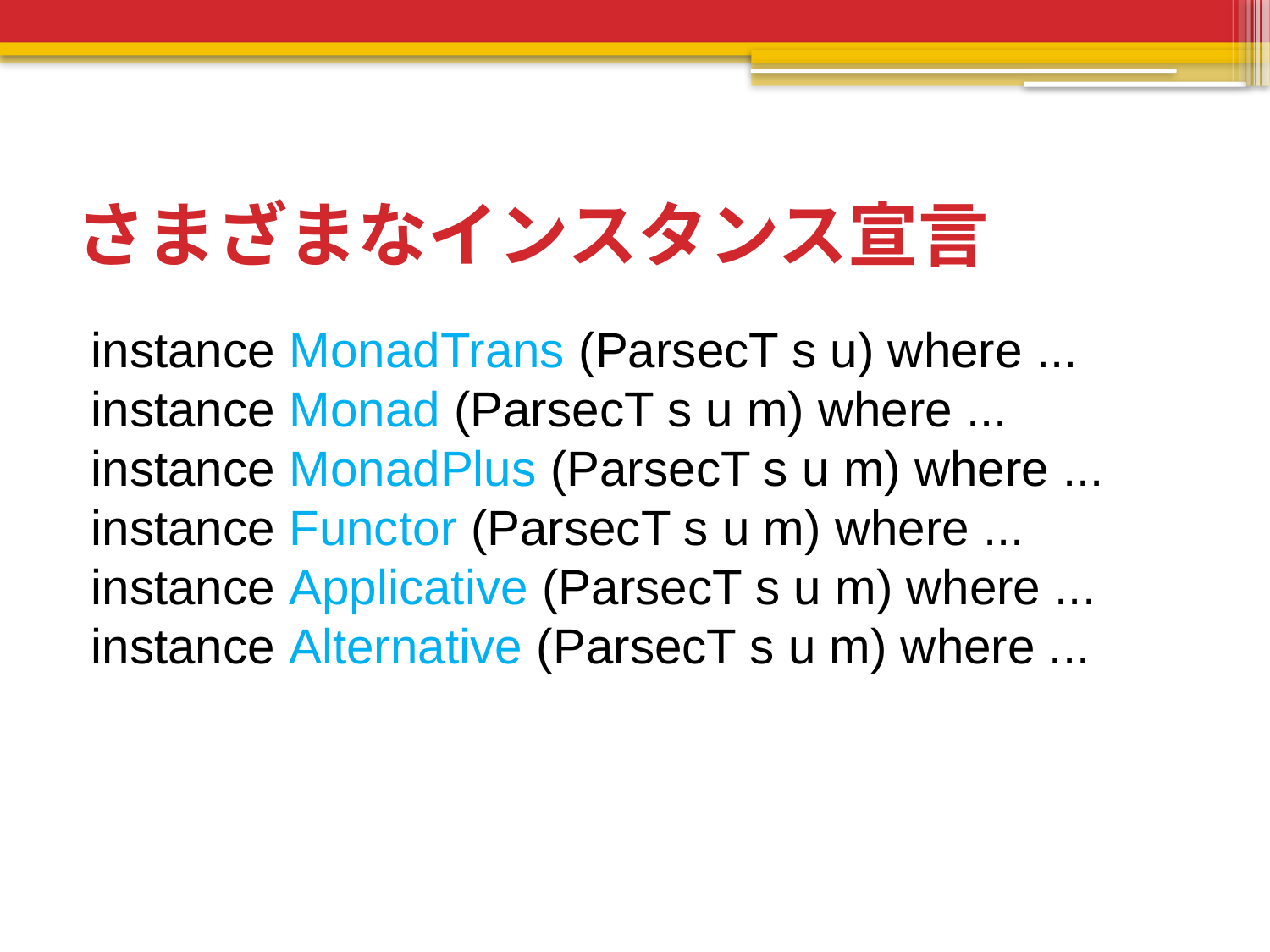

# さまざまなインスタンス宣言
instance MonadTrans (ParsecT s u) where ...
instance Monad (ParsecT s u m) where ...
instance MonadPlus (ParsecT s u m) where ...
instance Functor (ParsecT s u m) where ...
instance Applicative (ParsecT s u m) where ...
instance Alternative (ParsecT s u m) where ...